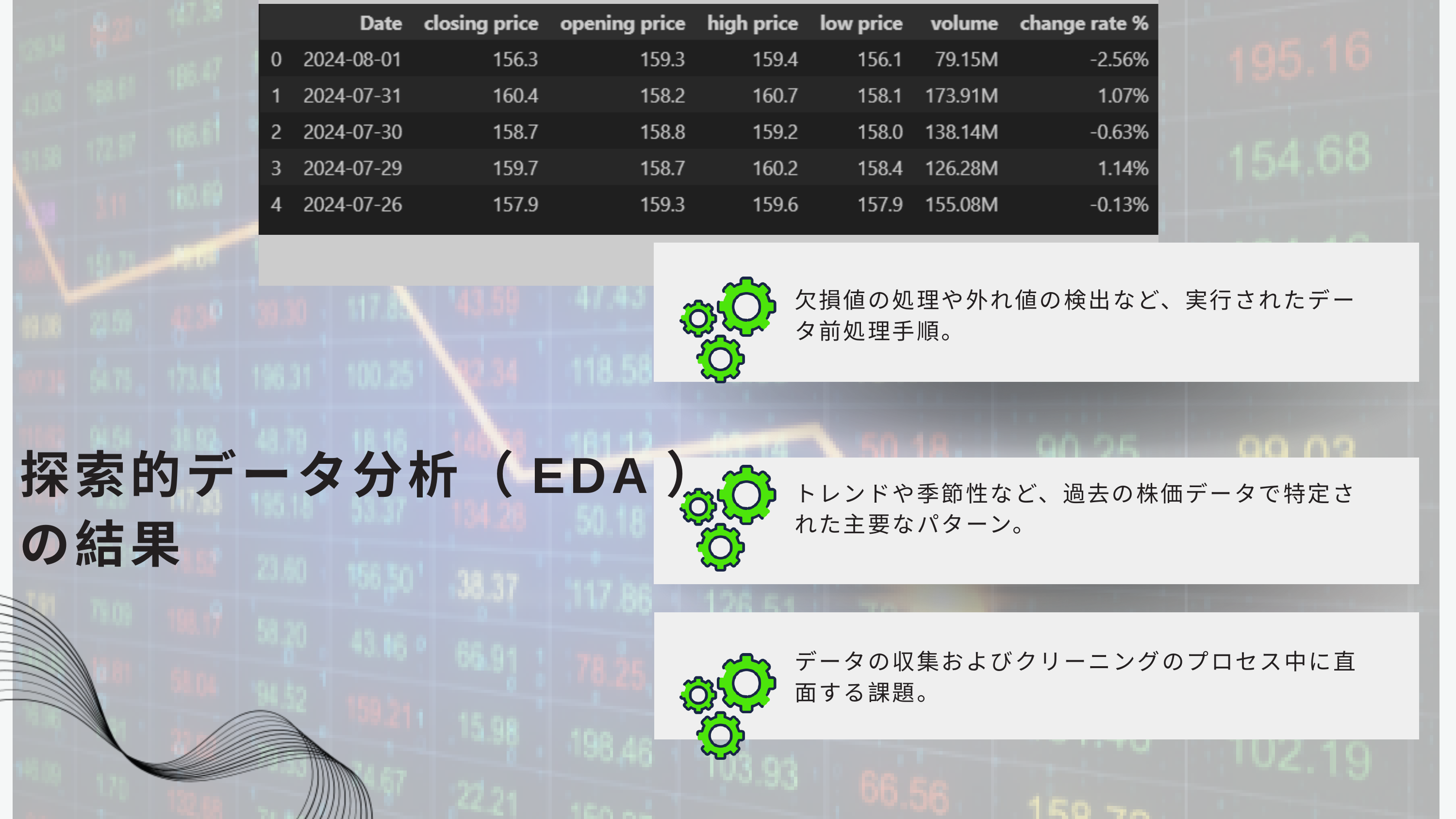

欠損値の処理や外れ値の検出など、実行されたデータ前処理手順。

探索的データ分析（EDA）の結果

トレンドや季節性など、過去の株価データで特定された主要なパターン。

データの収集およびクリーニングのプロセス中に直面する課題。